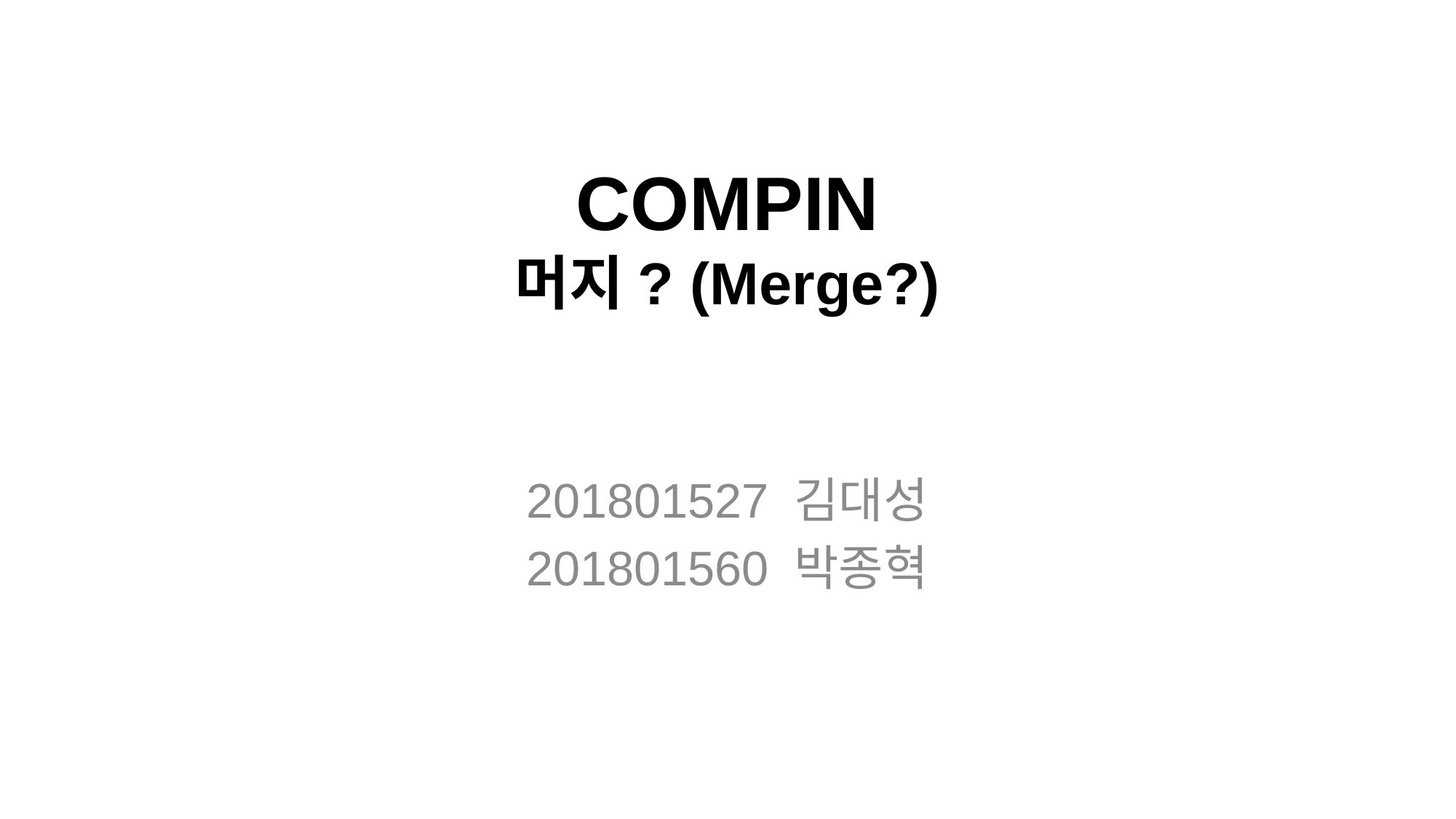

# COMPIN 머지? (Merge?)
201801527 김대성
201801560 박종혁